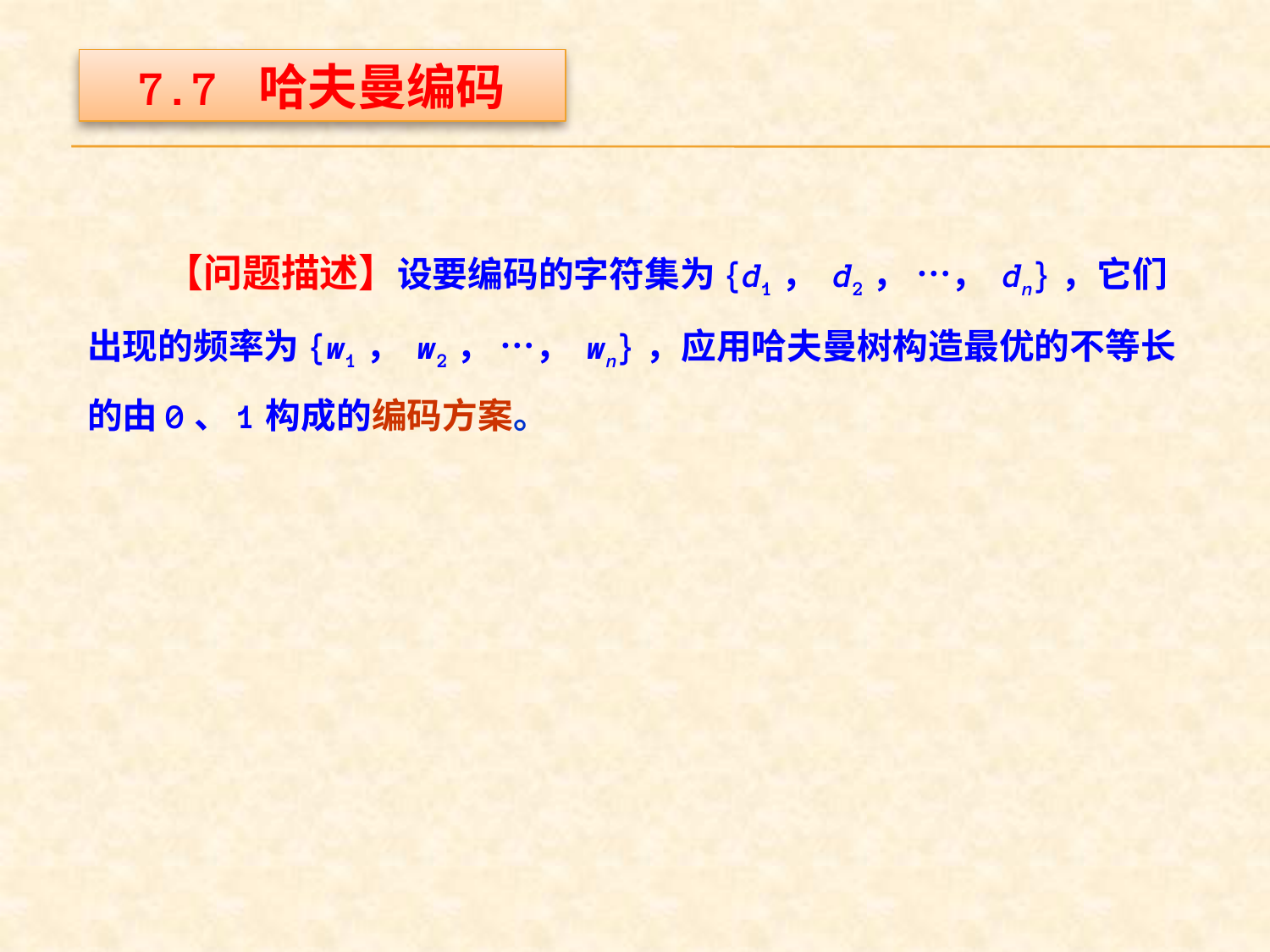

7.7 哈夫曼编码
　　【问题描述】设要编码的字符集为{d1， d2， …， dn}，它们出现的频率为{w1， w2， …， wn}，应用哈夫曼树构造最优的不等长的由0、1构成的编码方案。